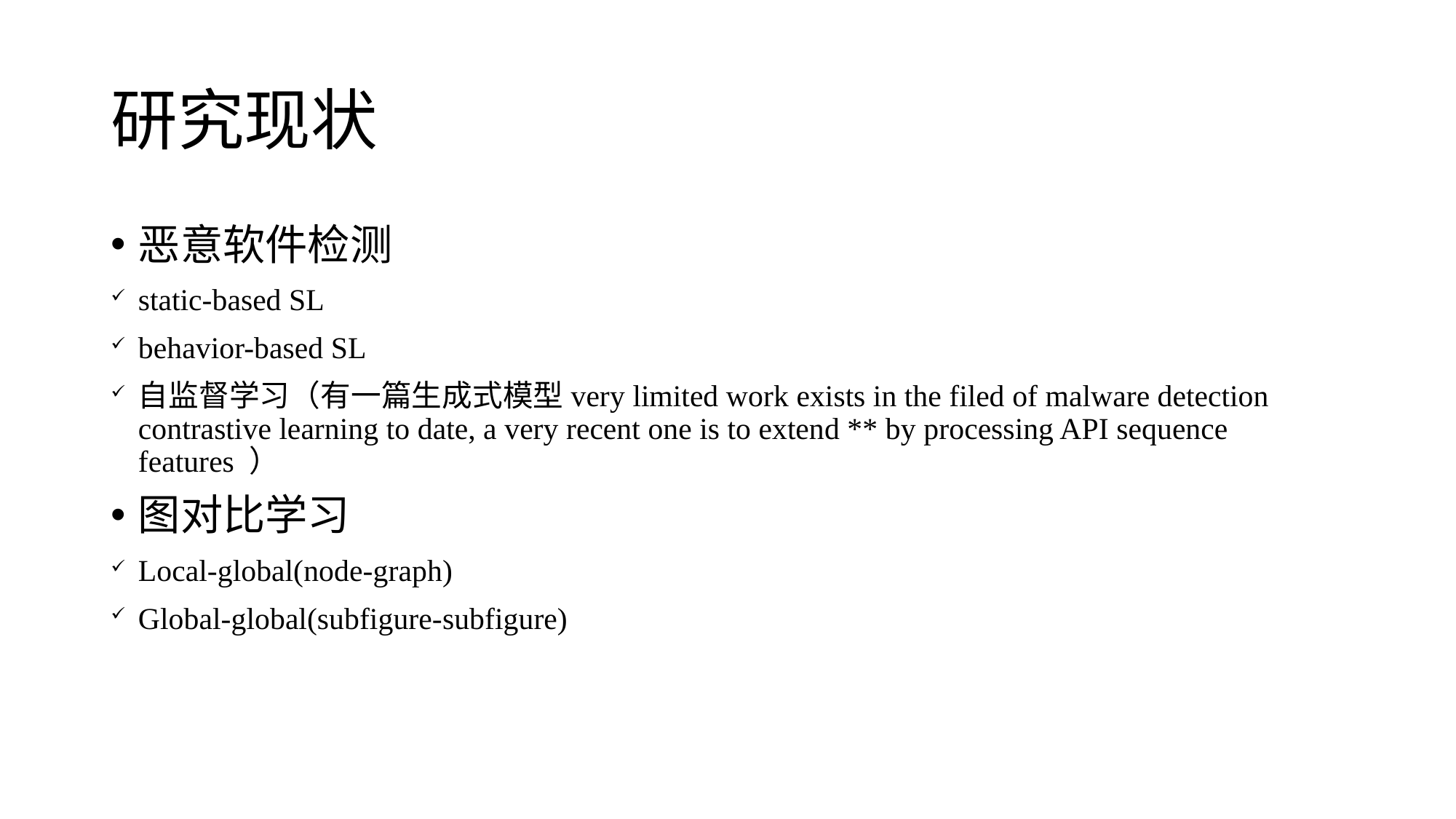

# 研究现状
恶意软件检测
static-based SL
behavior-based SL
自监督学习（有一篇生成式模型very limited work exists in the filed of malware detection contrastive learning to date, a very recent one is to extend ** by processing API sequence features ）
图对比学习
Local-global(node-graph)
Global-global(subfigure-subfigure)